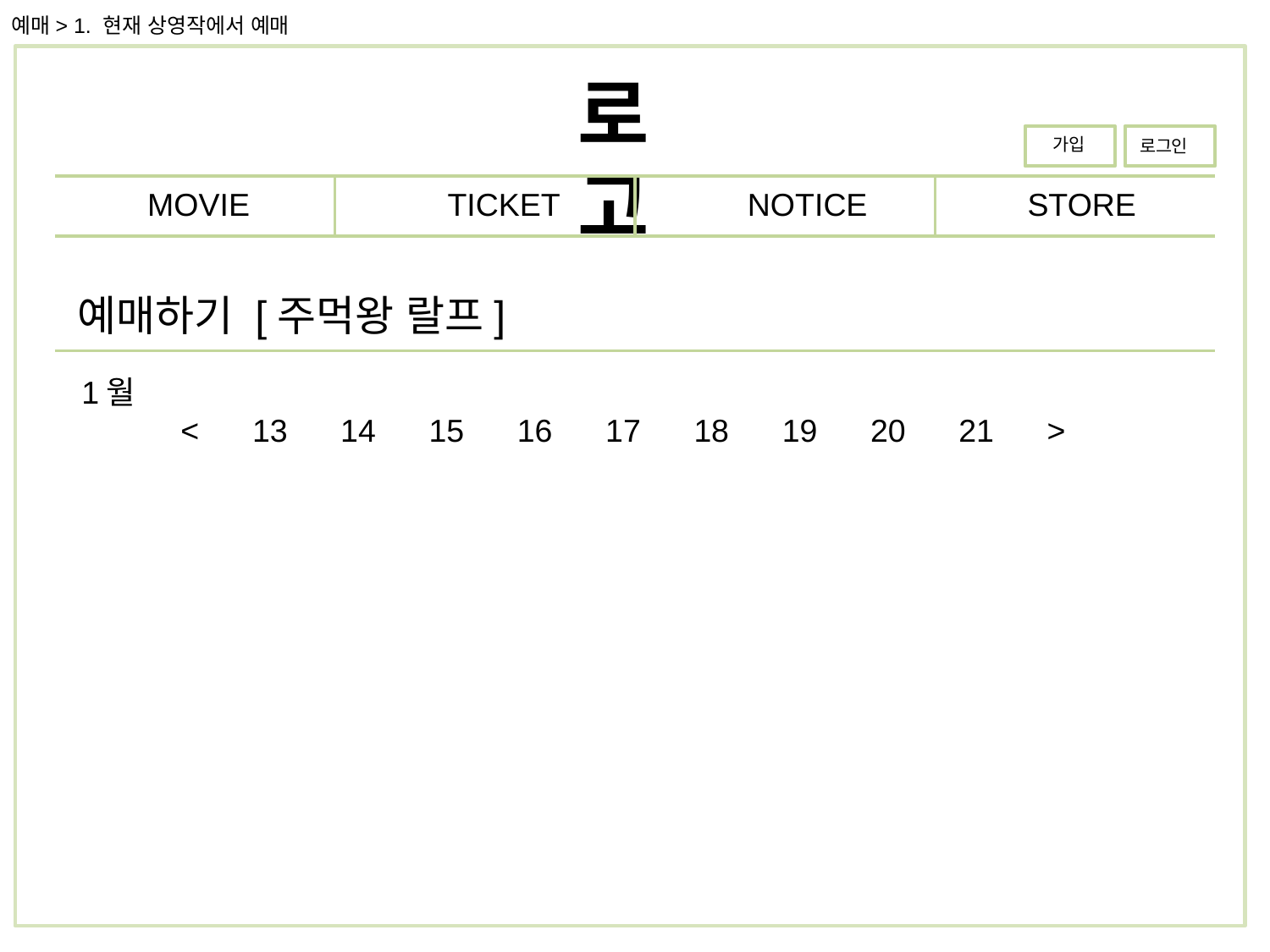

예매> 1. 현재 상영작에서 예매

로고

가입
로그인
MOVIE
TICKET
NOTICE
STORE
예매하기 [주먹왕 랄프]
1월
<      13      14      15      16      17      18      19      20      21      >